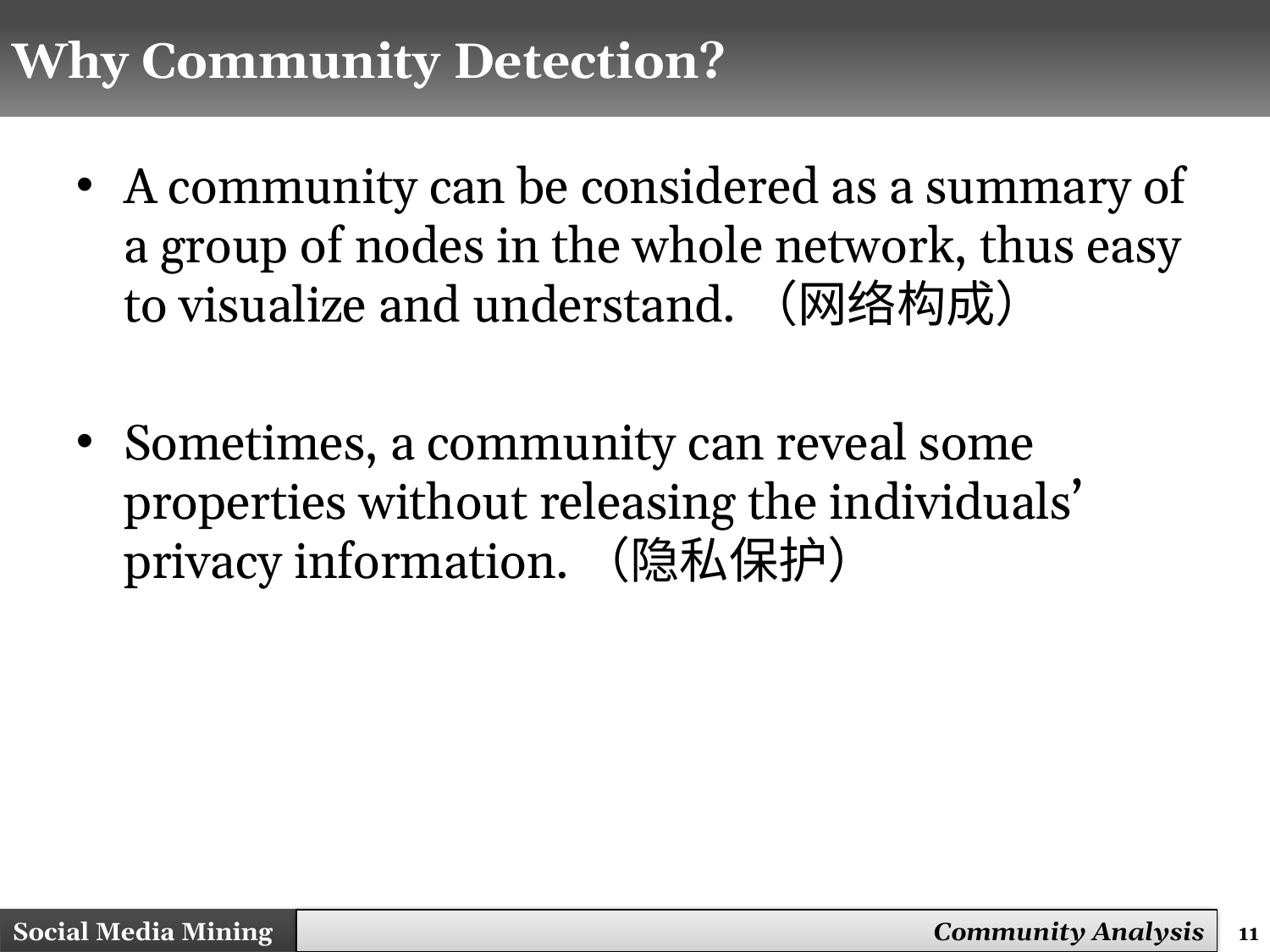

# Why Community Detection?
A community can be considered as a summary of a group of nodes in the whole network, thus easy to visualize and understand.（网络构成）

Sometimes, a community can reveal some properties without releasing the individuals’ privacy information.（隐私保护）